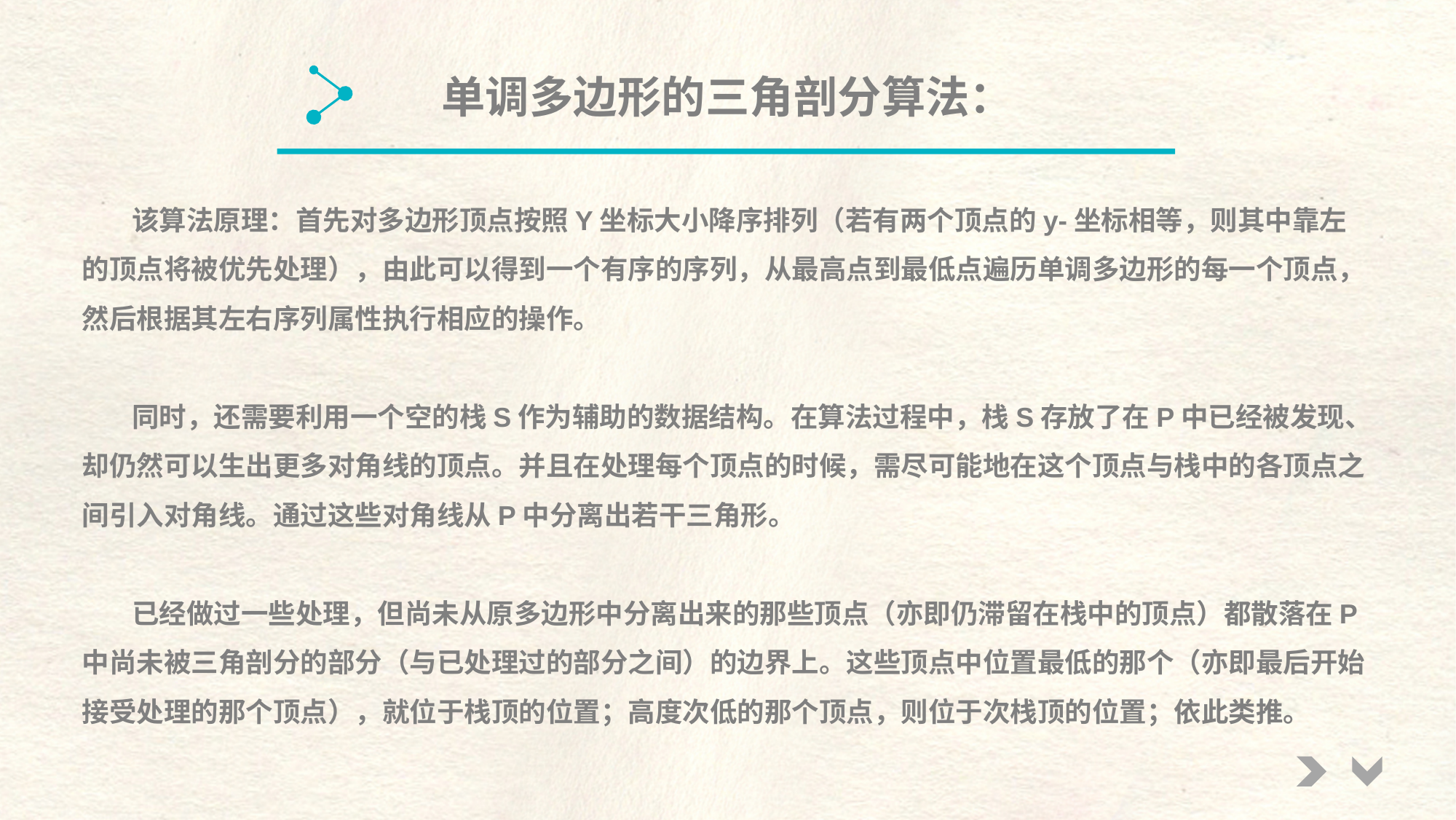

单调多边形的三角剖分算法：

       该算法原理：首先对多边形顶点按照Y坐标大小降序排列（若有两个顶点的y-坐标相等，则其中靠左的顶点将被优先处理），由此可以得到一个有序的序列，从最高点到最低点遍历单调多边形的每一个顶点，然后根据其左右序列属性执行相应的操作。

       同时，还需要利用一个空的栈S作为辅助的数据结构。在算法过程中，栈S存放了在P中已经被发现、却仍然可以生出更多对角线的顶点。并且在处理每个顶点的时候，需尽可能地在这个顶点与栈中的各顶点之间引入对角线。通过这些对角线从P中分离出若干三角形。

       已经做过一些处理，但尚未从原多边形中分离出来的那些顶点（亦即仍滞留在栈中的顶点）都散落在P中尚未被三角剖分的部分（与已处理过的部分之间）的边界上。这些顶点中位置最低的那个（亦即最后开始接受处理的那个顶点），就位于栈顶的位置；高度次低的那个顶点，则位于次栈顶的位置；依此类推。